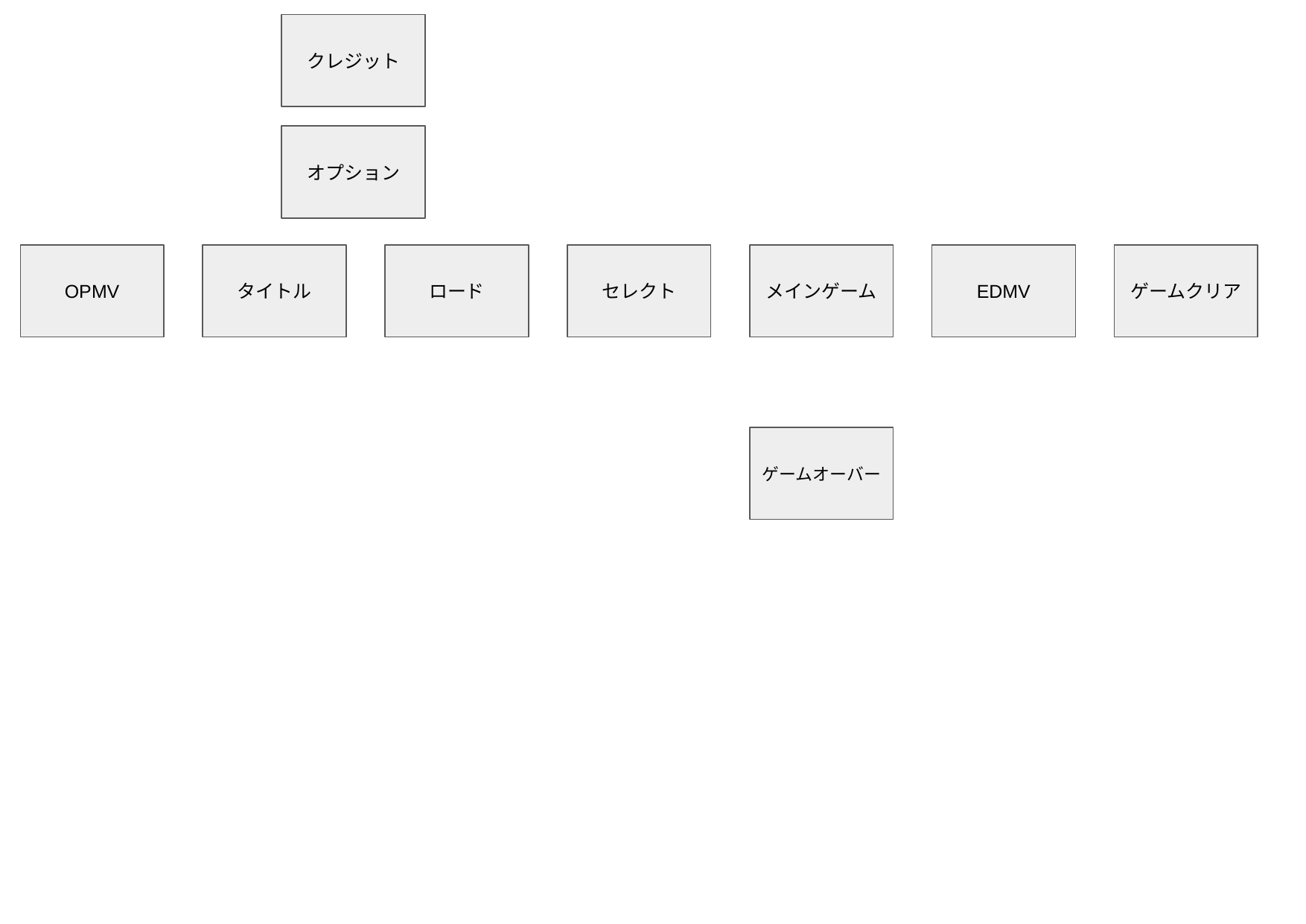

クレジット
オプション
OPMV
タイトル
ロード
セレクト
メインゲーム
EDMV
ゲームクリア
ゲームオーバー